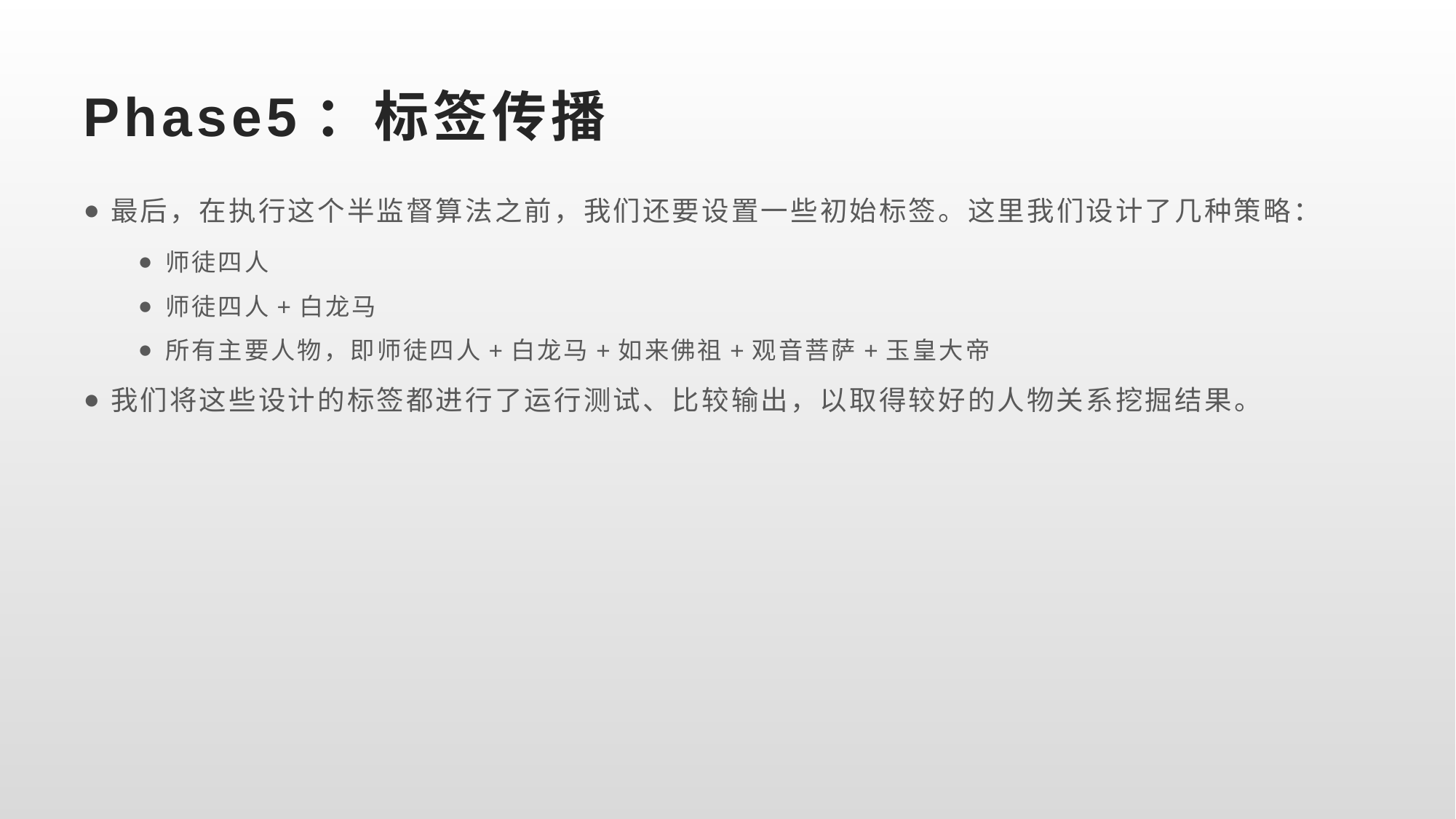

# Phase5：标签传播
最后，在执行这个半监督算法之前，我们还要设置一些初始标签。这里我们设计了几种策略：
师徒四人
师徒四人+白龙马
所有主要人物，即师徒四人+白龙马+如来佛祖+观音菩萨+玉皇大帝
我们将这些设计的标签都进行了运行测试、比较输出，以取得较好的人物关系挖掘结果。